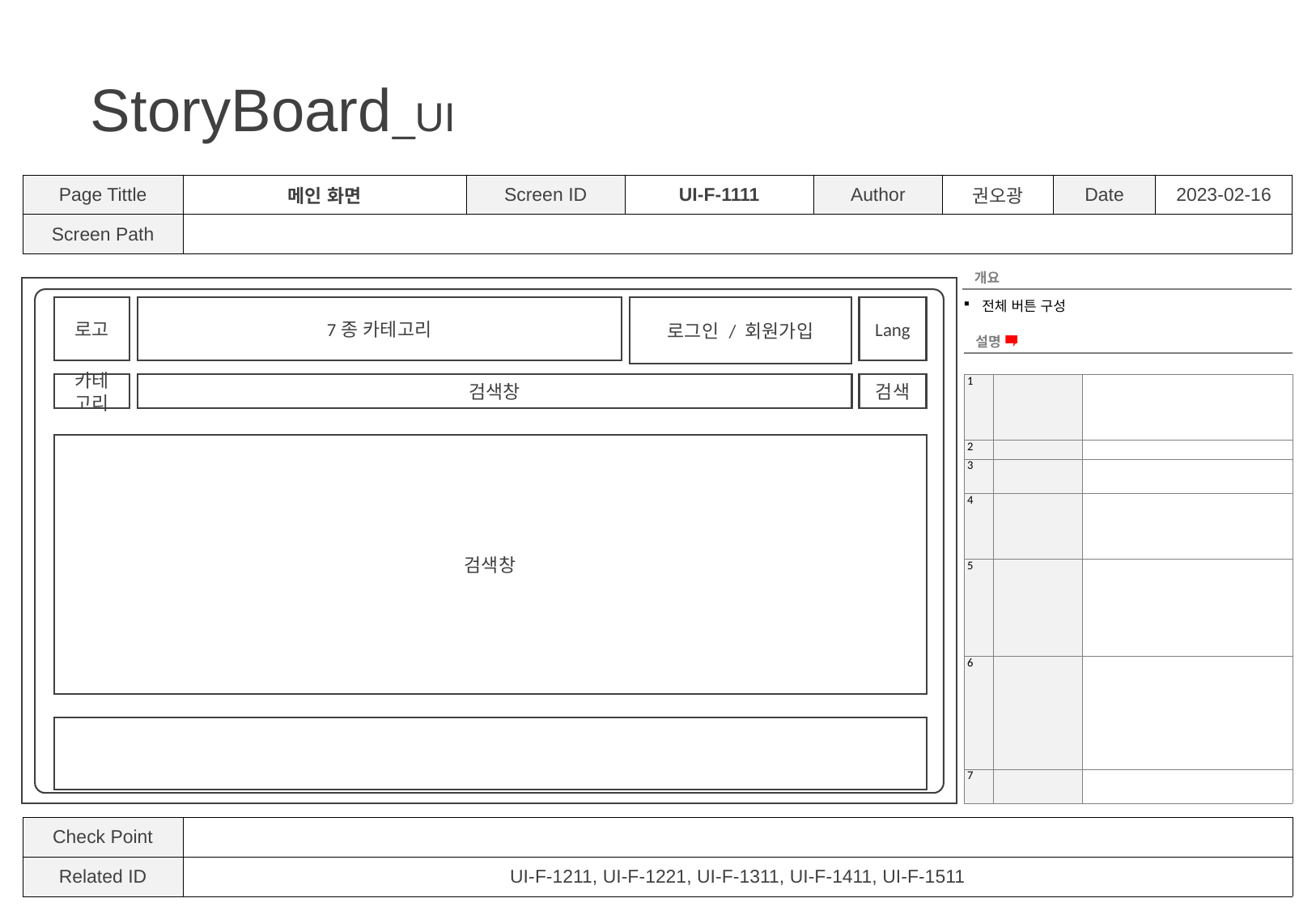

StoryBoard_UI
| Page Tittle | 메인 화면 | Screen ID | UI-F-1111 | Author | 권오광 | Date | 2023-02-16 |
| --- | --- | --- | --- | --- | --- | --- | --- |
| Screen Path |  |  |  |  |  |  |  |
개요

전체 버튼 구성
7종 카테고리
로고
로그인 / 회원가입
Lang
설명

카테고리
| 1 |  |  |
| --- | --- | --- |
| 2 |  |  |
| 3 |  |  |
| 4 |  |  |
| 5 |  |  |
| 6 |  |  |
| 7 |  |  |
검색창
검색
검색창
1.출입구
로고
| Check Point |  |
| --- | --- |
| Related ID | UI-F-1211, UI-F-1221, UI-F-1311, UI-F-1411, UI-F-1511 |